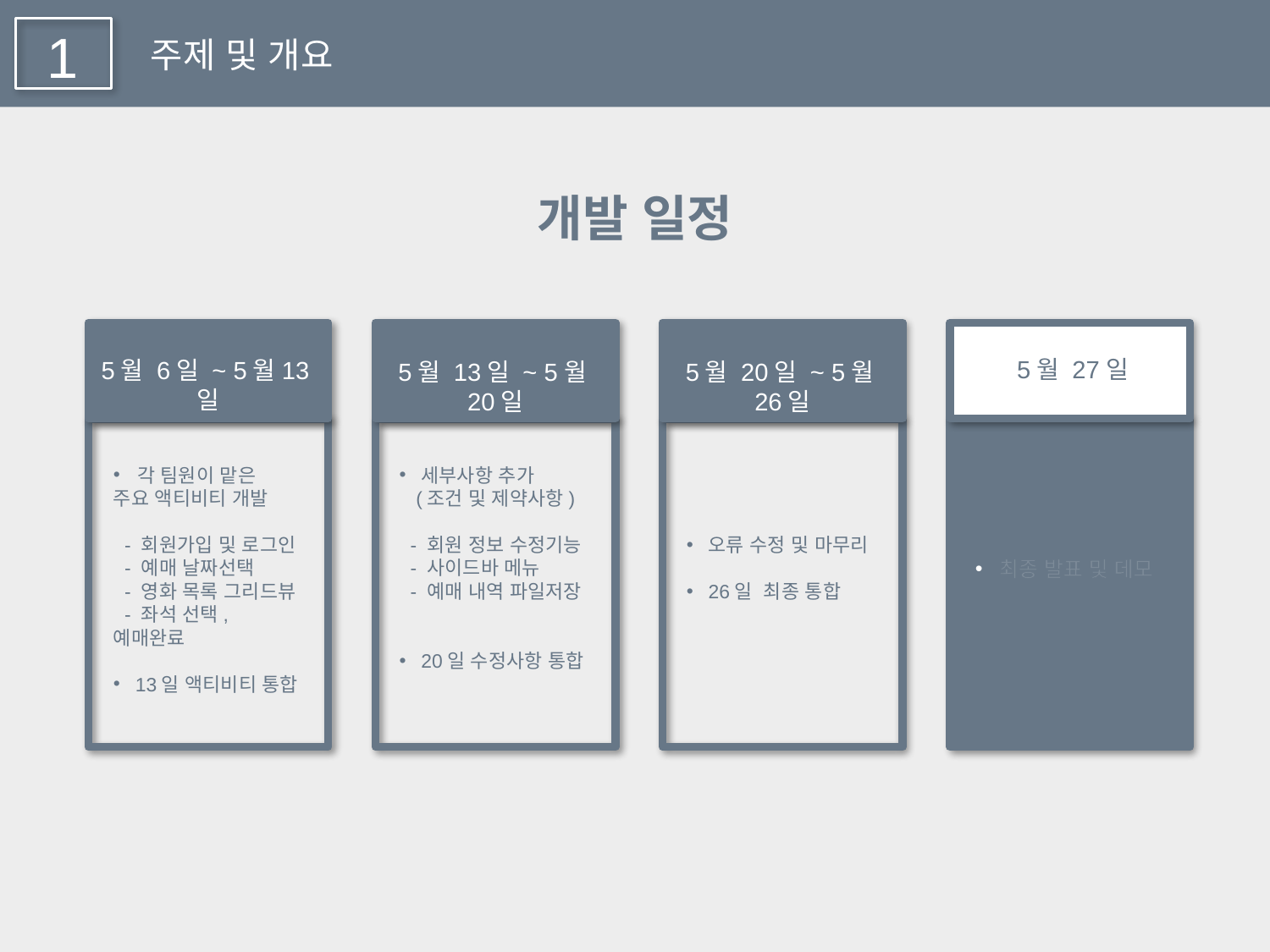

1

주제 및 개요
개발 일정

5월 27일
5월 6일 ~ 5월13일
5월 13일 ~ 5월20일
5월 20일 ~ 5월26일

각 팀원이 맡은
주요 액티비티 개발

  - 회원가입 및 로그인
  - 예매 날짜선택
  - 영화 목록 그리드뷰
  - 좌석 선택, 예매완료

13일 액티비티 통합
세부사항 추가
   (조건 및 제약사항)

  - 회원 정보 수정기능
  - 사이드바 메뉴
  - 예매 내역 파일저장

20일 수정사항 통합
오류 수정 및 마무리

26일  최종 통합
최종 발표 및 데모